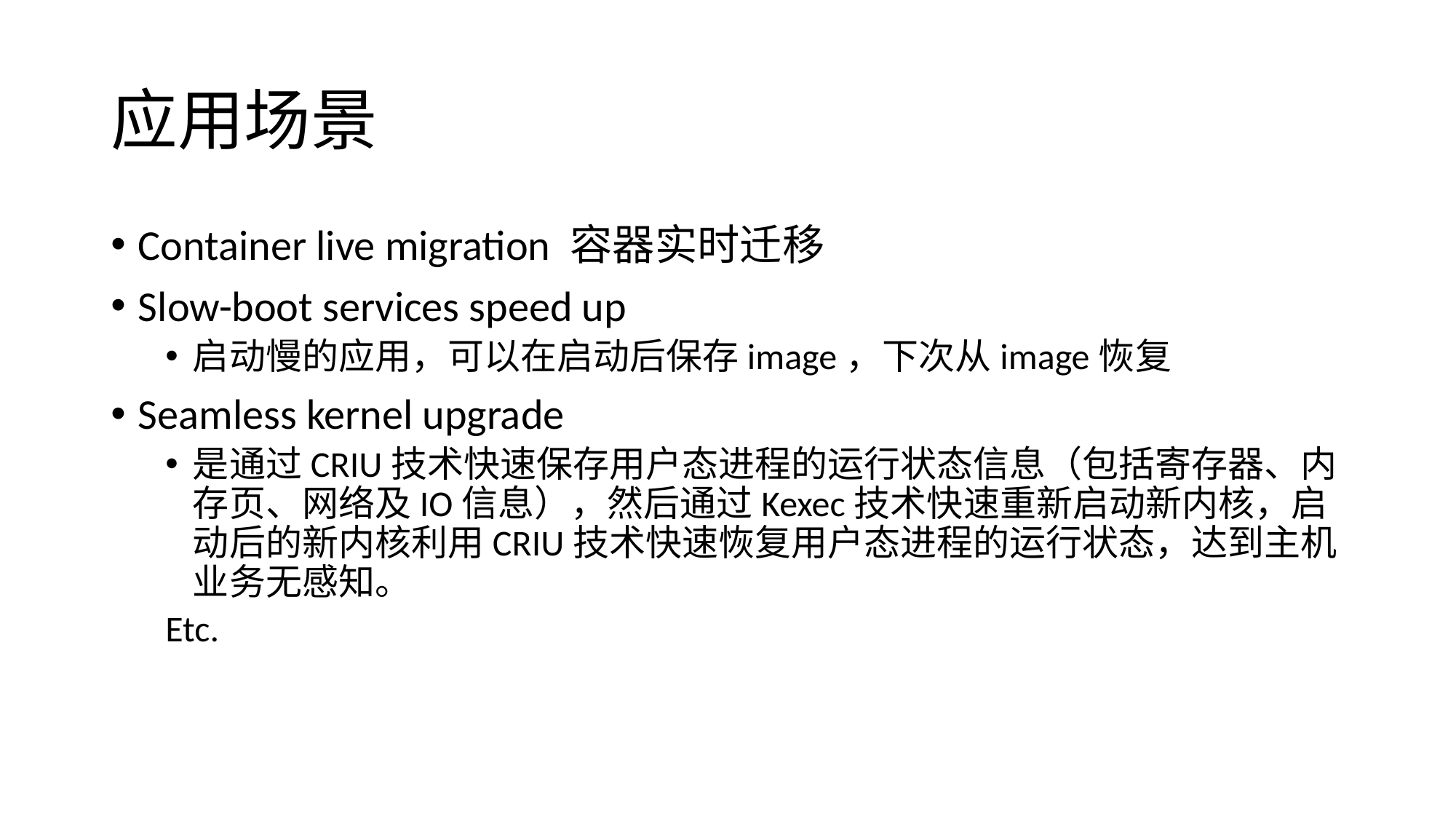

# 应用场景
Container live migration 容器实时迁移
Slow-boot services speed up
启动慢的应用，可以在启动后保存image，下次从image恢复
Seamless kernel upgrade
是通过CRIU技术快速保存用户态进程的运行状态信息（包括寄存器、内存页、网络及IO信息），然后通过Kexec技术快速重新启动新内核，启动后的新内核利用CRIU技术快速恢复用户态进程的运行状态，达到主机业务无感知。
Etc.